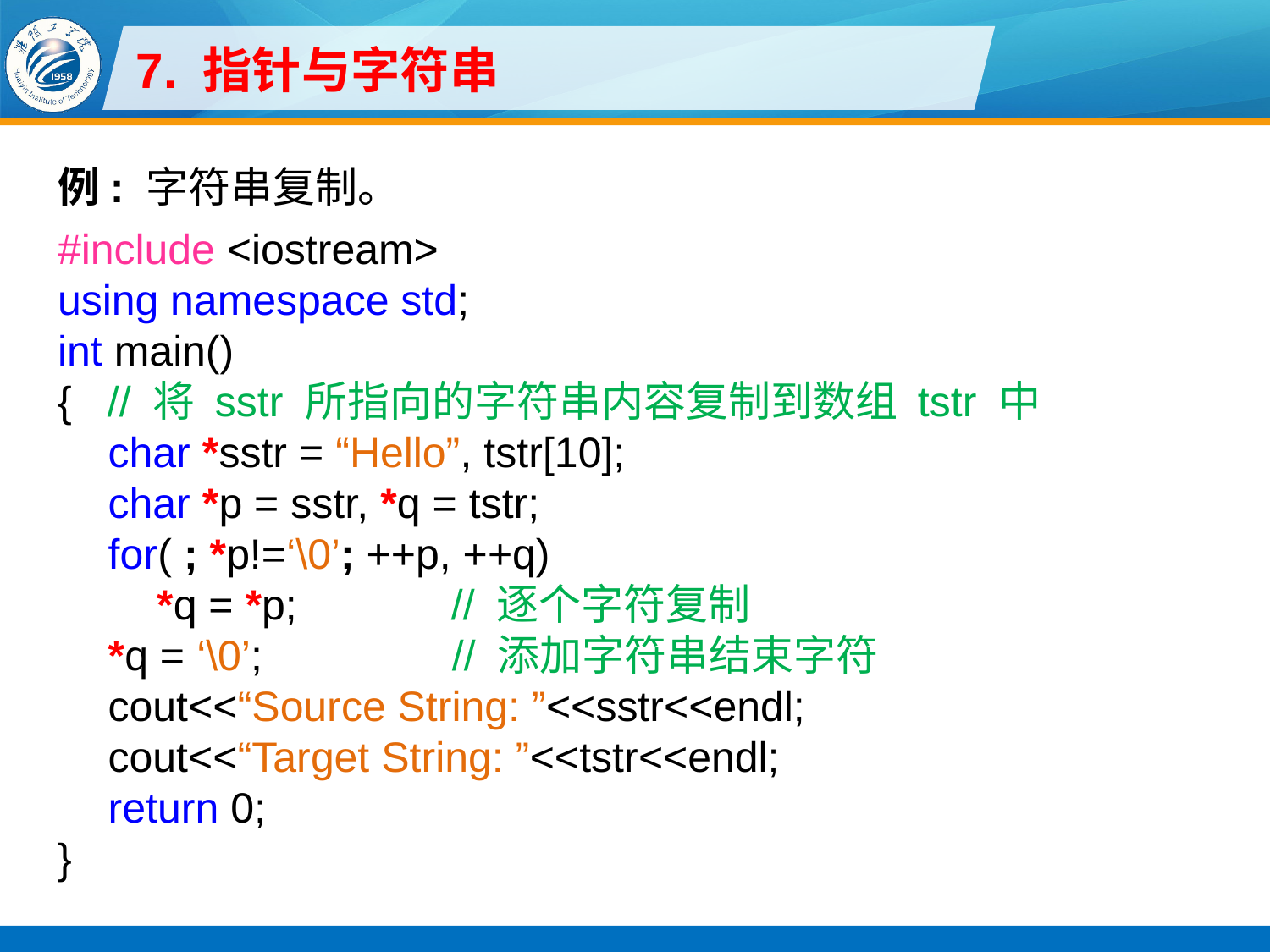

# 7. 指针与字符串
例: 字符串复制。
#include <iostream>
using namespace std;
int main()
{   // 将 sstr 所指向的字符串内容复制到数组 tstr 中
char *sstr = “Hello”, tstr[10];
char *p = sstr, *q = tstr;
for( ; *p!=‘\0’; ++p, ++q)
*q = *p;             // 逐个字符复制
*q = ‘\0’;                // 添加字符串结束字符
cout<<“Source String: ”<<sstr<<endl;
cout<<“Target String: ”<<tstr<<endl;
return 0;
}